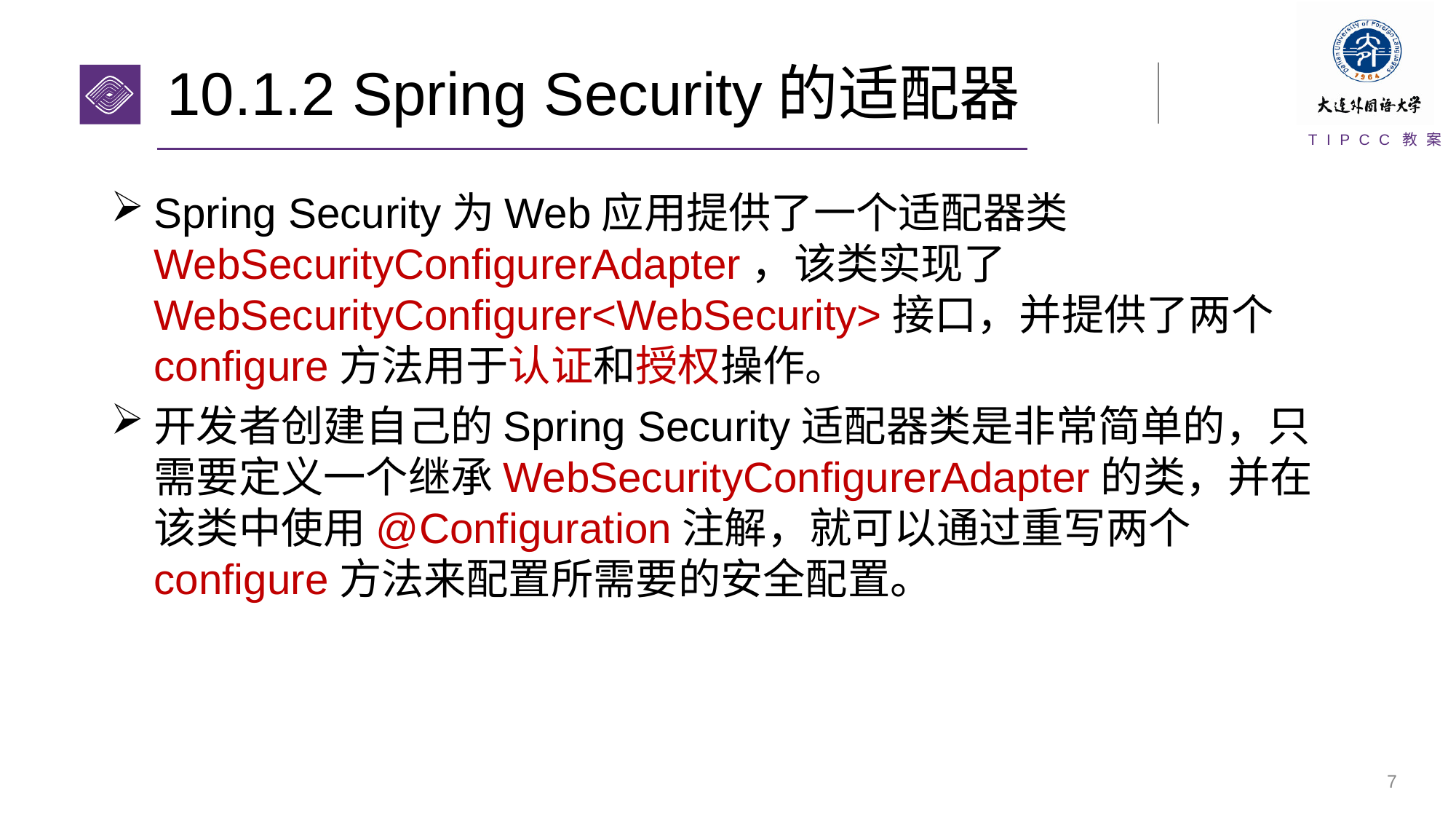

# 10.1.2 Spring Security的适配器
Spring Security为Web应用提供了一个适配器类WebSecurityConfigurerAdapter，该类实现了WebSecurityConfigurer<WebSecurity>接口，并提供了两个configure方法用于认证和授权操作。
开发者创建自己的Spring Security适配器类是非常简单的，只需要定义一个继承WebSecurityConfigurerAdapter的类，并在该类中使用@Configuration注解，就可以通过重写两个configure方法来配置所需要的安全配置。

7